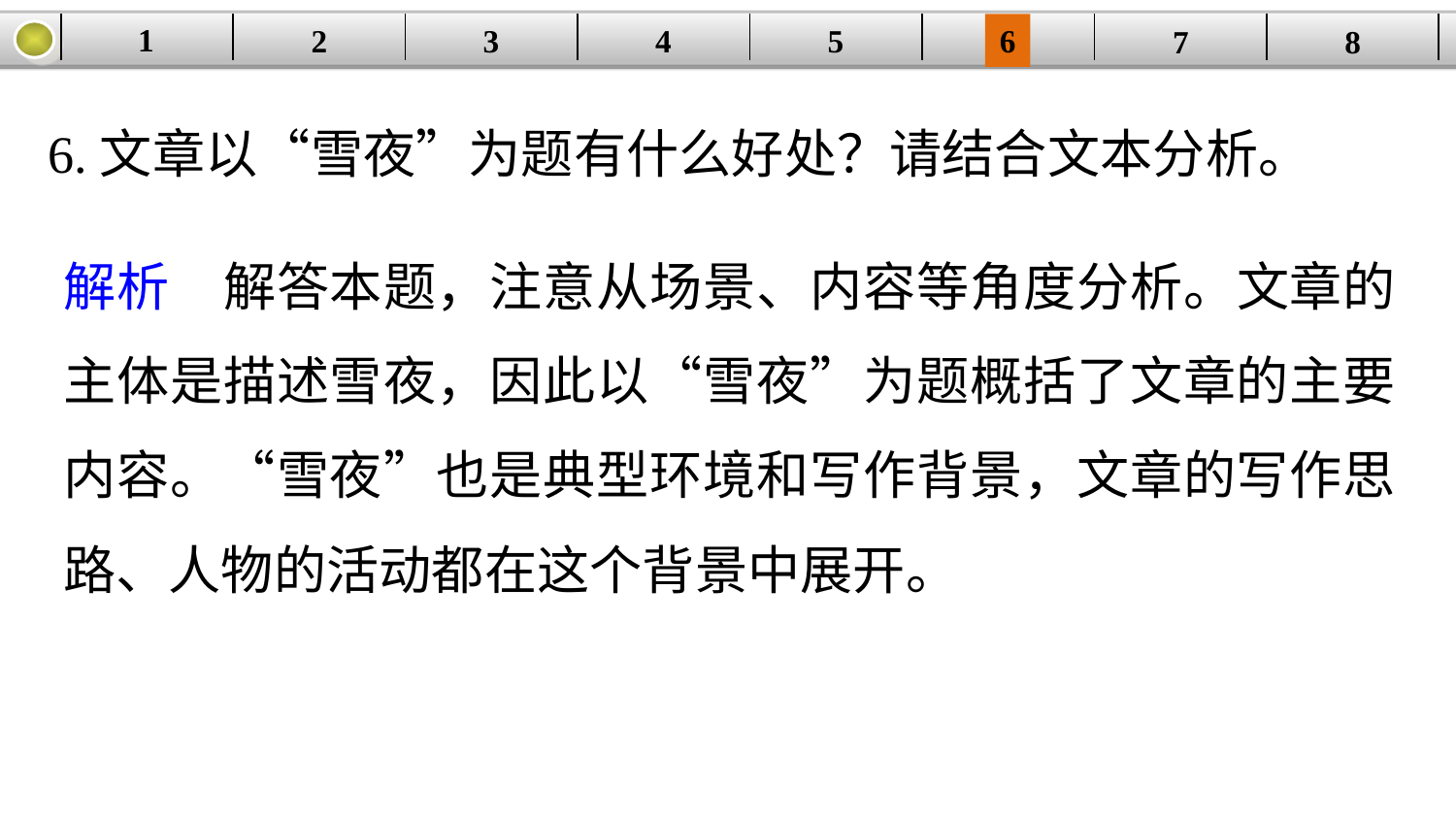

1
2
3
4
|  |  |  |  |  |  |  |  |
| --- | --- | --- | --- | --- | --- | --- | --- |
5
6
7
8

6.文章以“雪夜”为题有什么好处？请结合文本分析。
解析　解答本题，注意从场景、内容等角度分析。文章的主体是描述雪夜，因此以“雪夜”为题概括了文章的主要内容。“雪夜”也是典型环境和写作背景，文章的写作思路、人物的活动都在这个背景中展开。